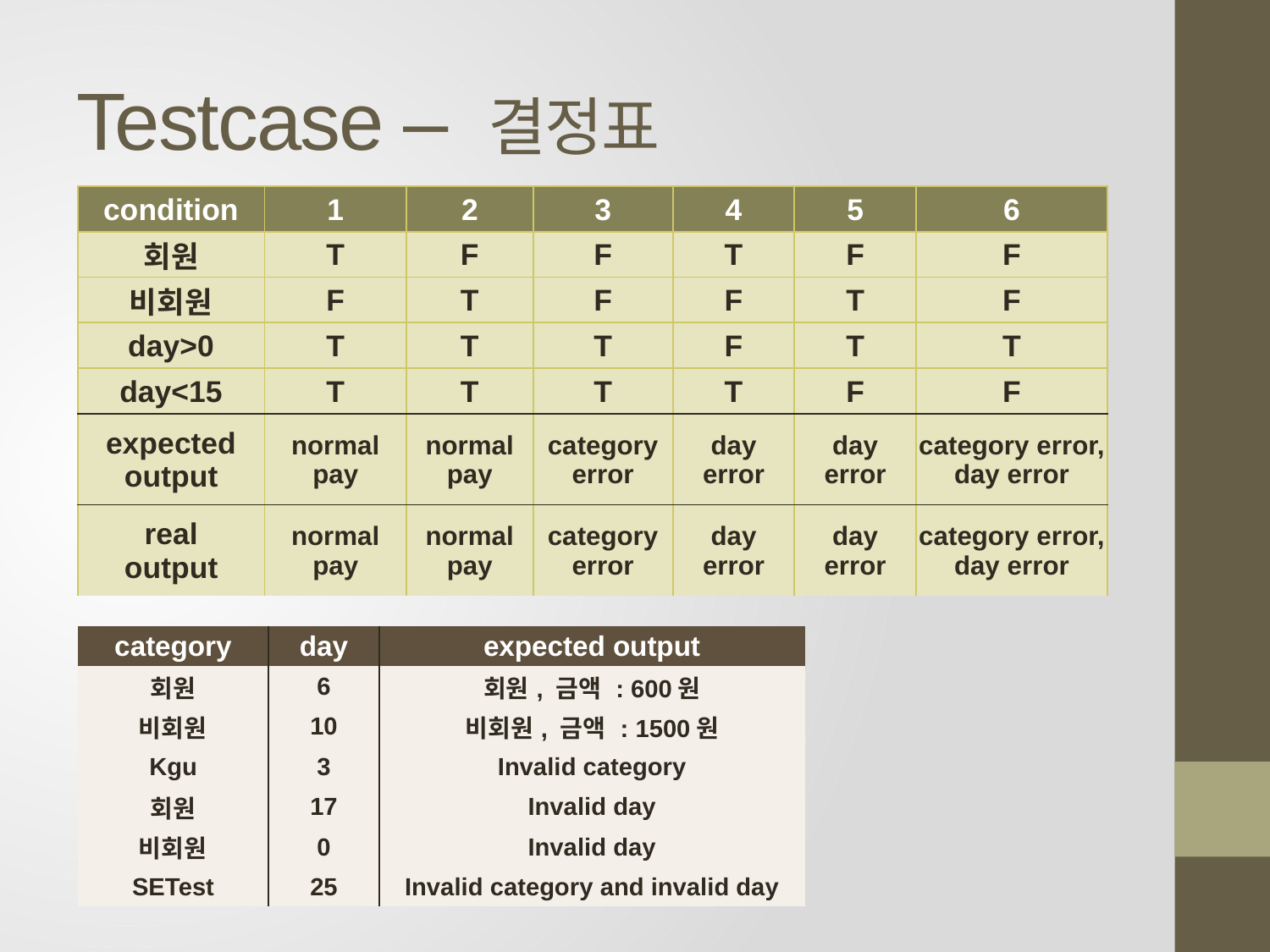

# Testcase – 결정표
| condition | 1 | 2 | 3 | 4 | 5 | 6 |
| --- | --- | --- | --- | --- | --- | --- |
| 회원 | T | F | F | T | F | F |
| 비회원 | F | T | F | F | T | F |
| day>0 | T | T | T | F | T | T |
| day<15 | T | T | T | T | F | F |
| expected output | normal pay | normal pay | category error | day error | day error | category error, day error |
| real output | normal pay | normal pay | category error | day error | day error | category error, day error |
| category | day | expected output |
| --- | --- | --- |
| 회원 | 6 | 회원, 금액 : 600원 |
| 비회원 | 10 | 비회원, 금액 : 1500원 |
| Kgu | 3 | Invalid category |
| 회원 | 17 | Invalid day |
| 비회원 | 0 | Invalid day |
| SETest | 25 | Invalid category and invalid day |